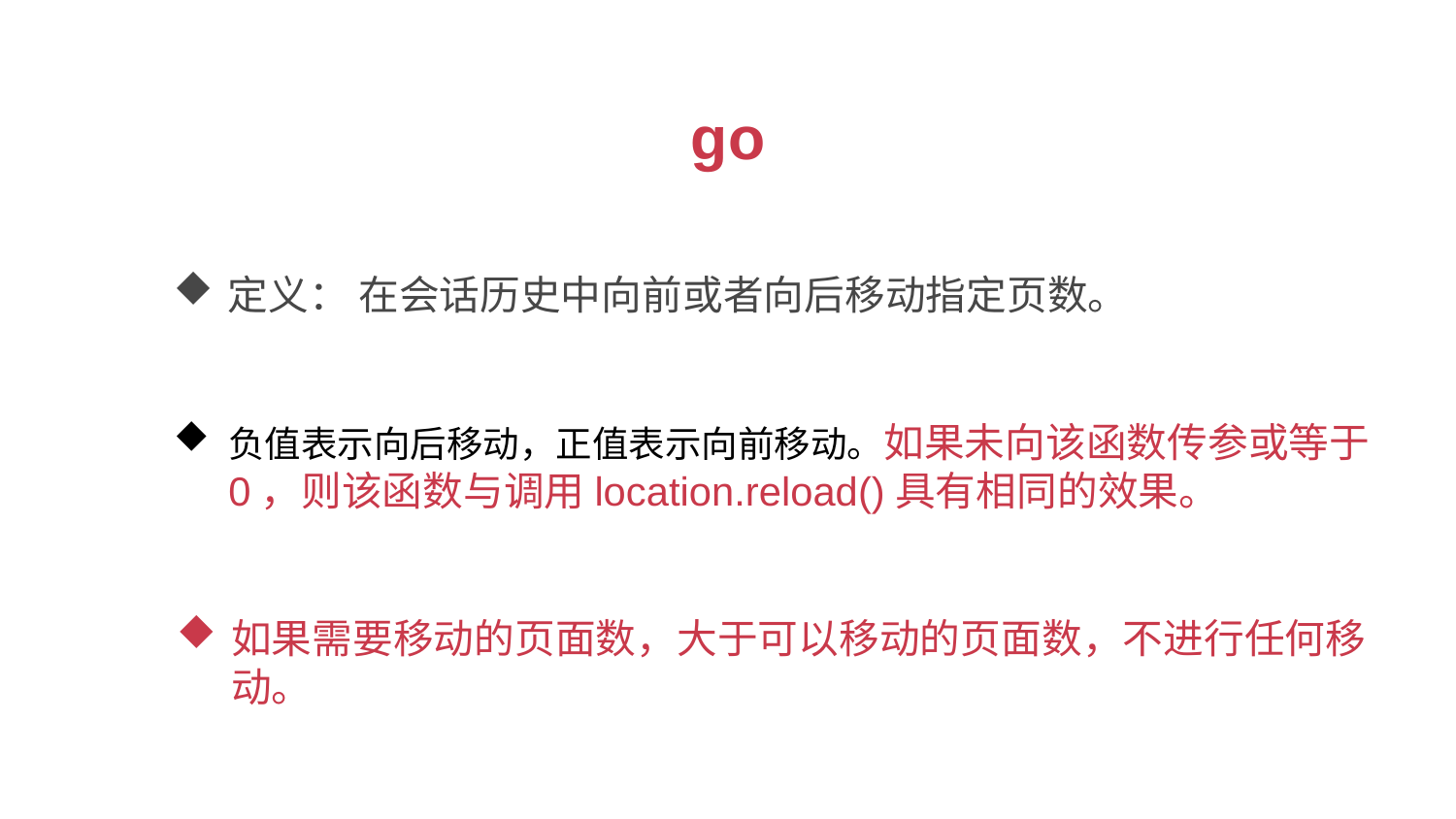

go
定义： 在会话历史中向前或者向后移动指定页数。
负值表示向后移动，正值表示向前移动。如果未向该函数传参或等于0，则该函数与调用location.reload()具有相同的效果。
如果需要移动的页面数，大于可以移动的页面数，不进行任何移动。